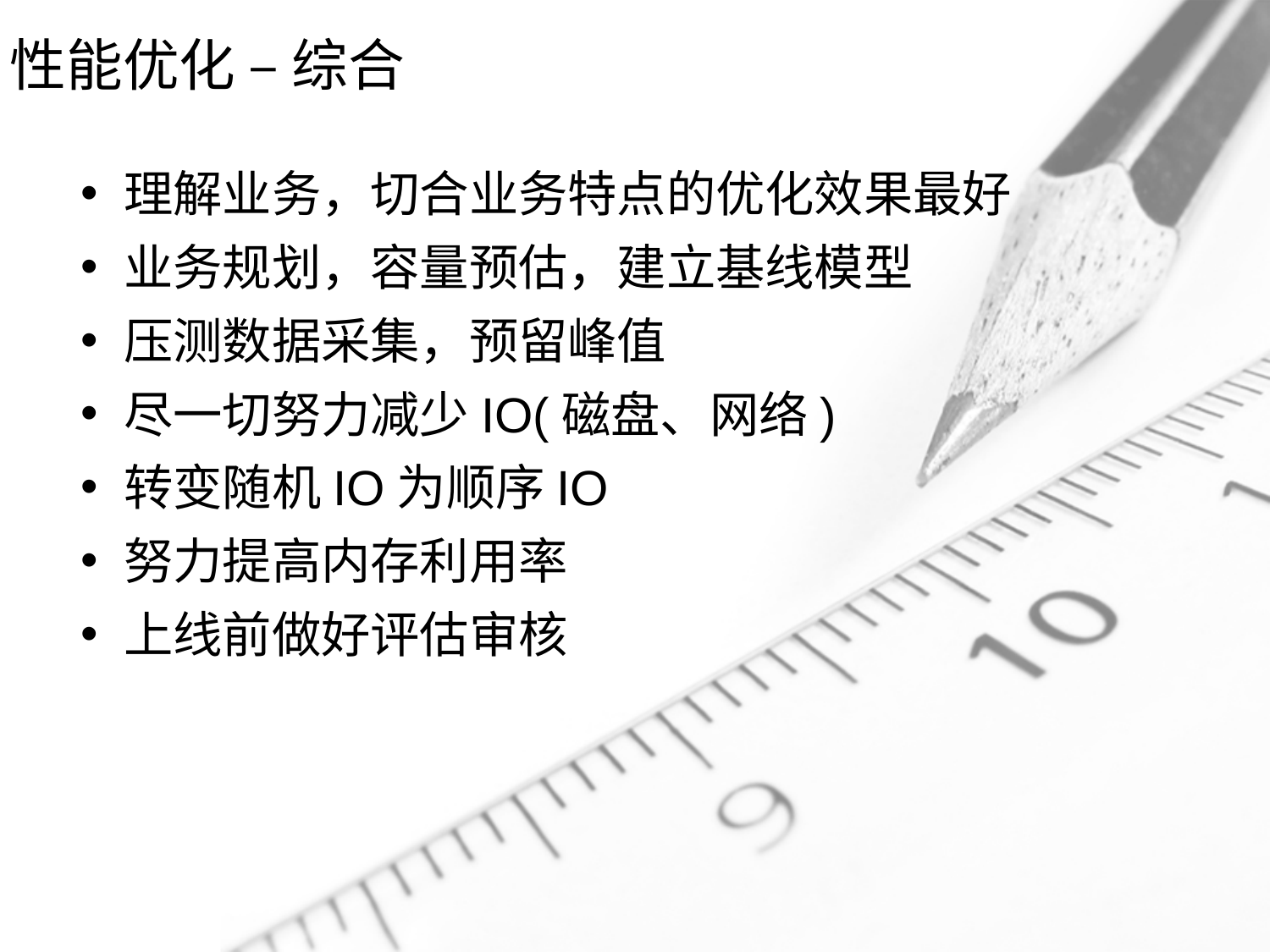

# 性能优化 – 综合
理解业务，切合业务特点的优化效果最好
业务规划，容量预估，建立基线模型
压测数据采集，预留峰值
尽一切努力减少IO(磁盘、网络)
转变随机IO为顺序IO
努力提高内存利用率
上线前做好评估审核